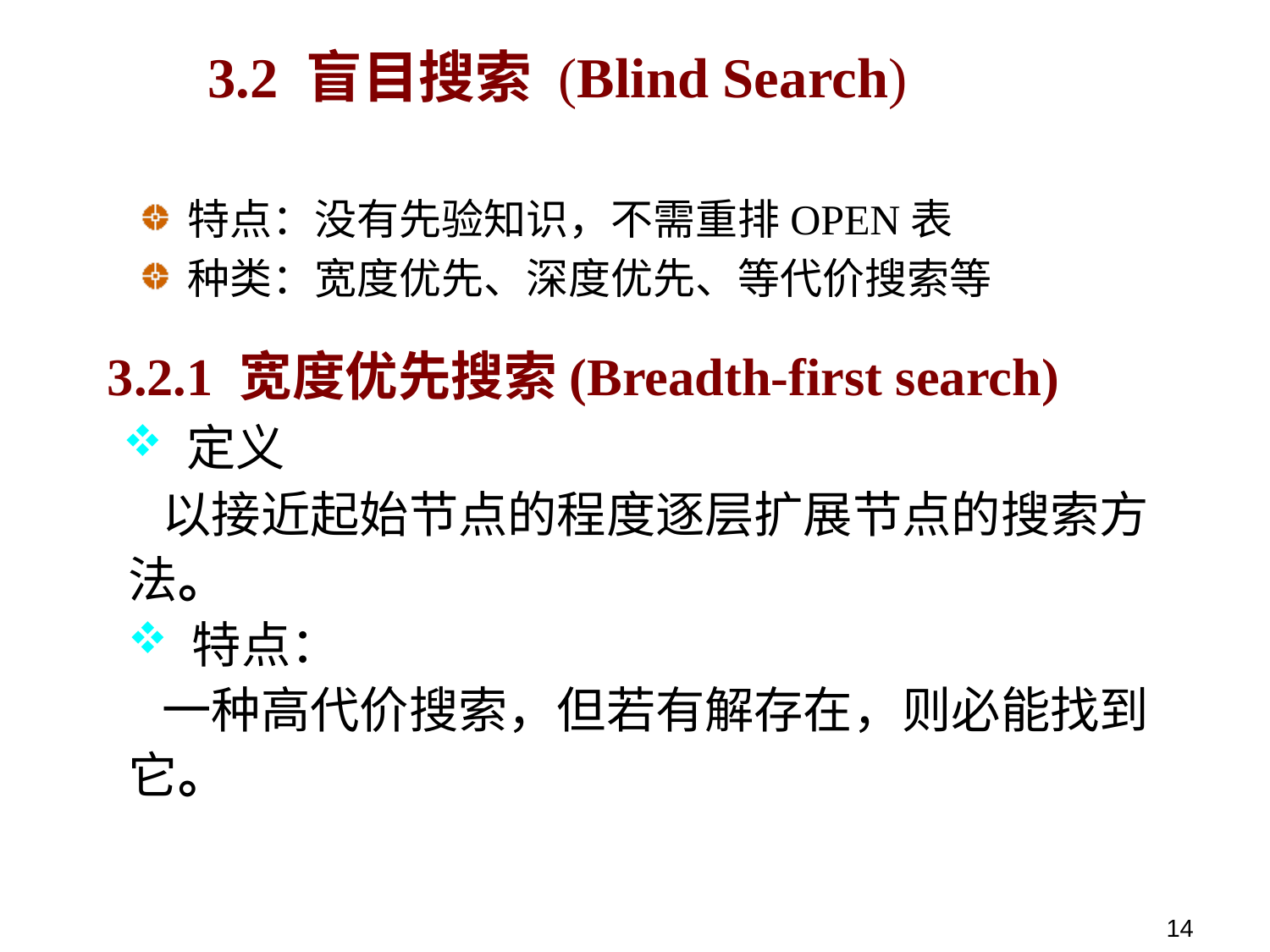

# 3.2 盲目搜索 (Blind Search)
特点：没有先验知识，不需重排OPEN表
种类：宽度优先、深度优先、等代价搜索等
3.2.1 宽度优先搜索(Breadth-first search)
 定义
  以接近起始节点的程度逐层扩展节点的搜索方法。
 特点：
  一种高代价搜索，但若有解存在，则必能找到它。

14